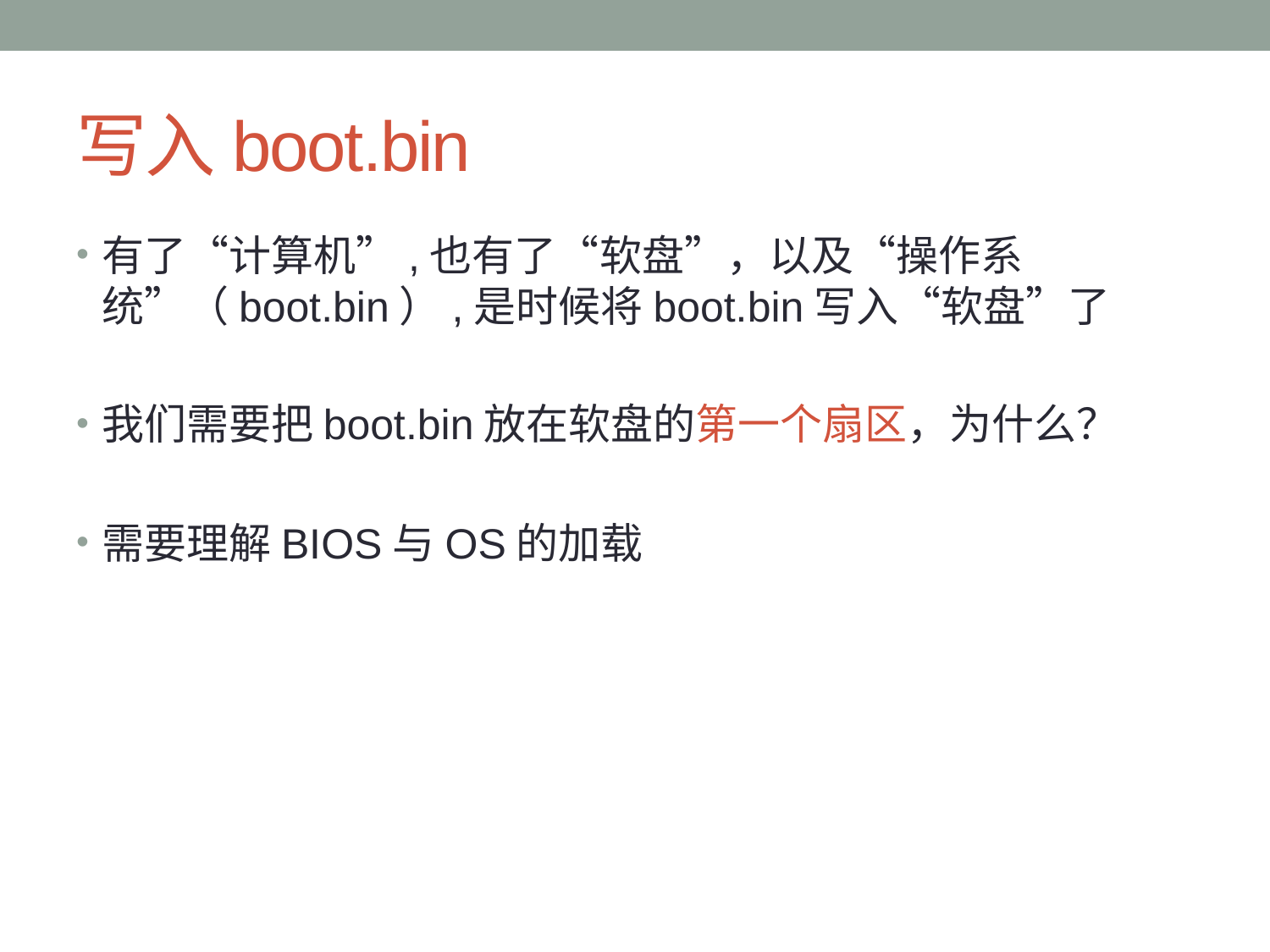

# 写入boot.bin
有了“计算机”,也有了“软盘”，以及“操作系统”（boot.bin）,是时候将boot.bin写入“软盘”了

我们需要把boot.bin放在软盘的第一个扇区，为什么？

需要理解BIOS与OS的加载